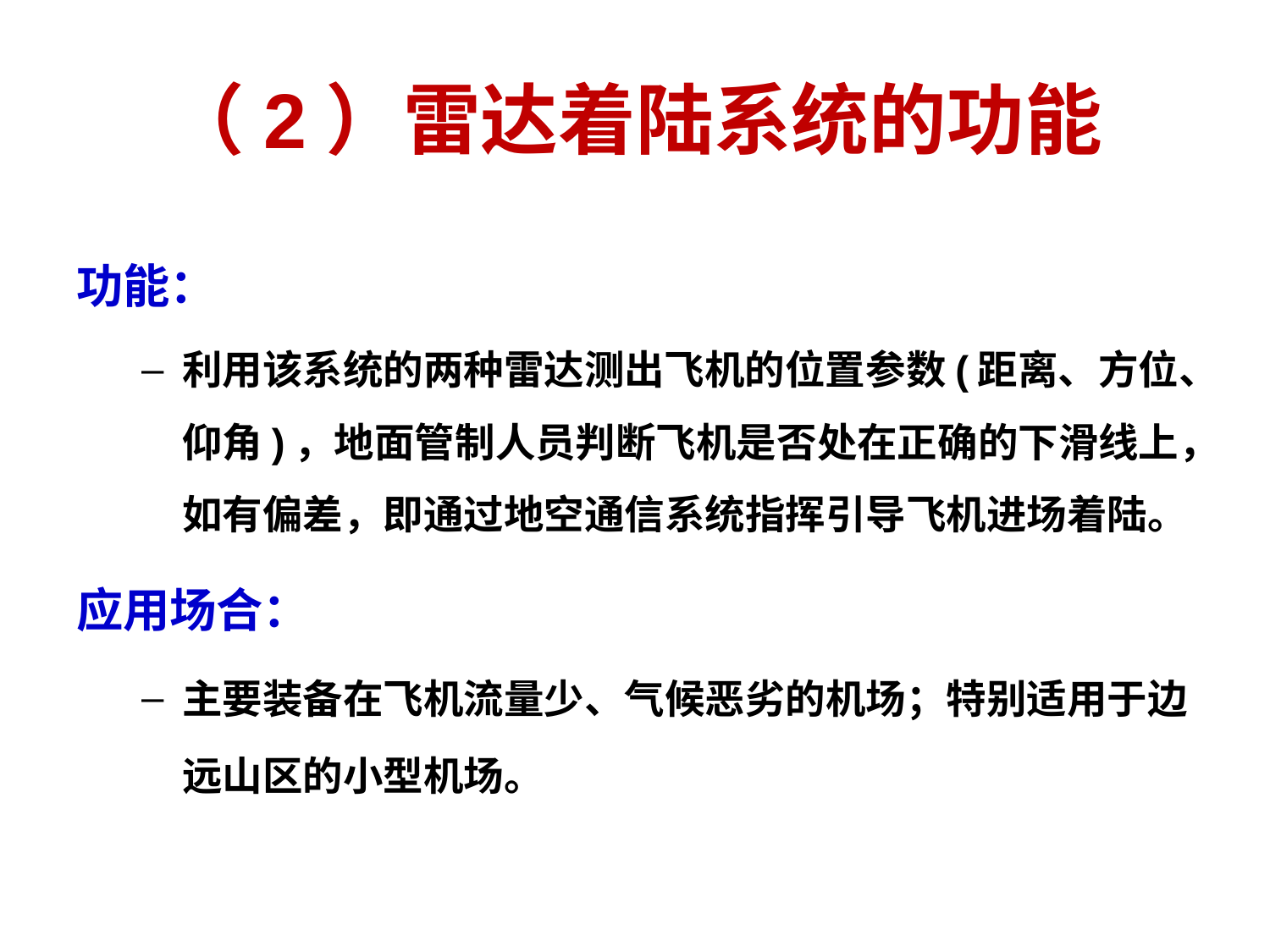

# （2）雷达着陆系统的功能
功能：
利用该系统的两种雷达测出飞机的位置参数(距离、方位、仰角)，地面管制人员判断飞机是否处在正确的下滑线上，如有偏差，即通过地空通信系统指挥引导飞机进场着陆。
应用场合：
主要装备在飞机流量少、气候恶劣的机场；特别适用于边远山区的小型机场。